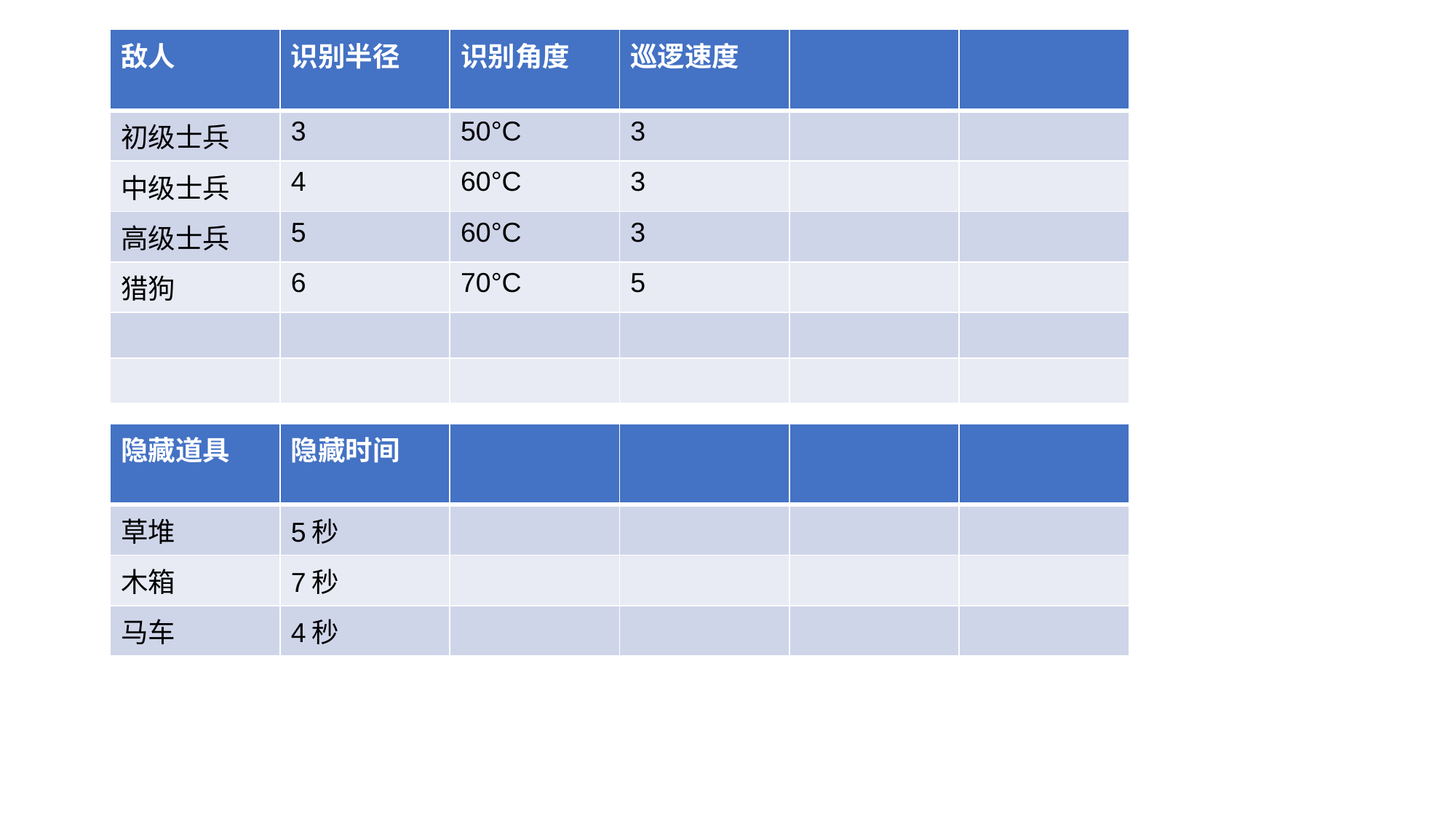

| 敌人 | 识别半径 | 识别角度 | 巡逻速度 |  |  |
| --- | --- | --- | --- | --- | --- |
| 初级士兵 | 3 | 50°C | 3 |  |  |
| 中级士兵 | 4 | 60°C | 3 |  |  |
| 高级士兵 | 5 | 60°C | 3 |  |  |
| 猎狗 | 6 | 70°C | 5 |  |  |
|  |  |  |  |  |  |
|  |  |  |  |  |  |
| 隐藏道具 | 隐藏时间 |  |  |  |  |
| --- | --- | --- | --- | --- | --- |
| 草堆 | 5秒 |  |  |  |  |
| 木箱 | 7秒 |  |  |  |  |
| 马车 | 4秒 |  |  |  |  |